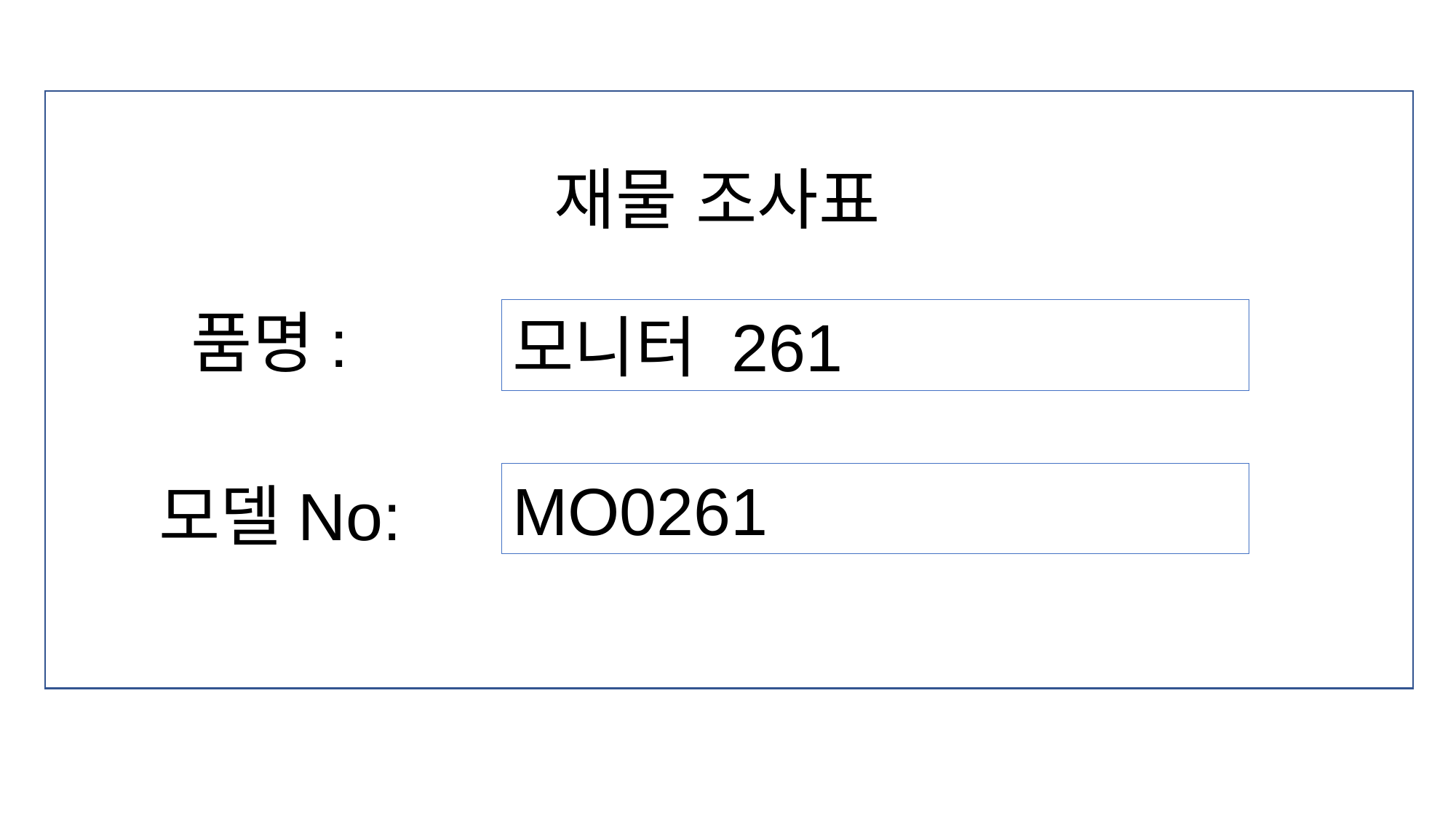

재물 조사표
품명:
모니터 261
MO0261
모델No: